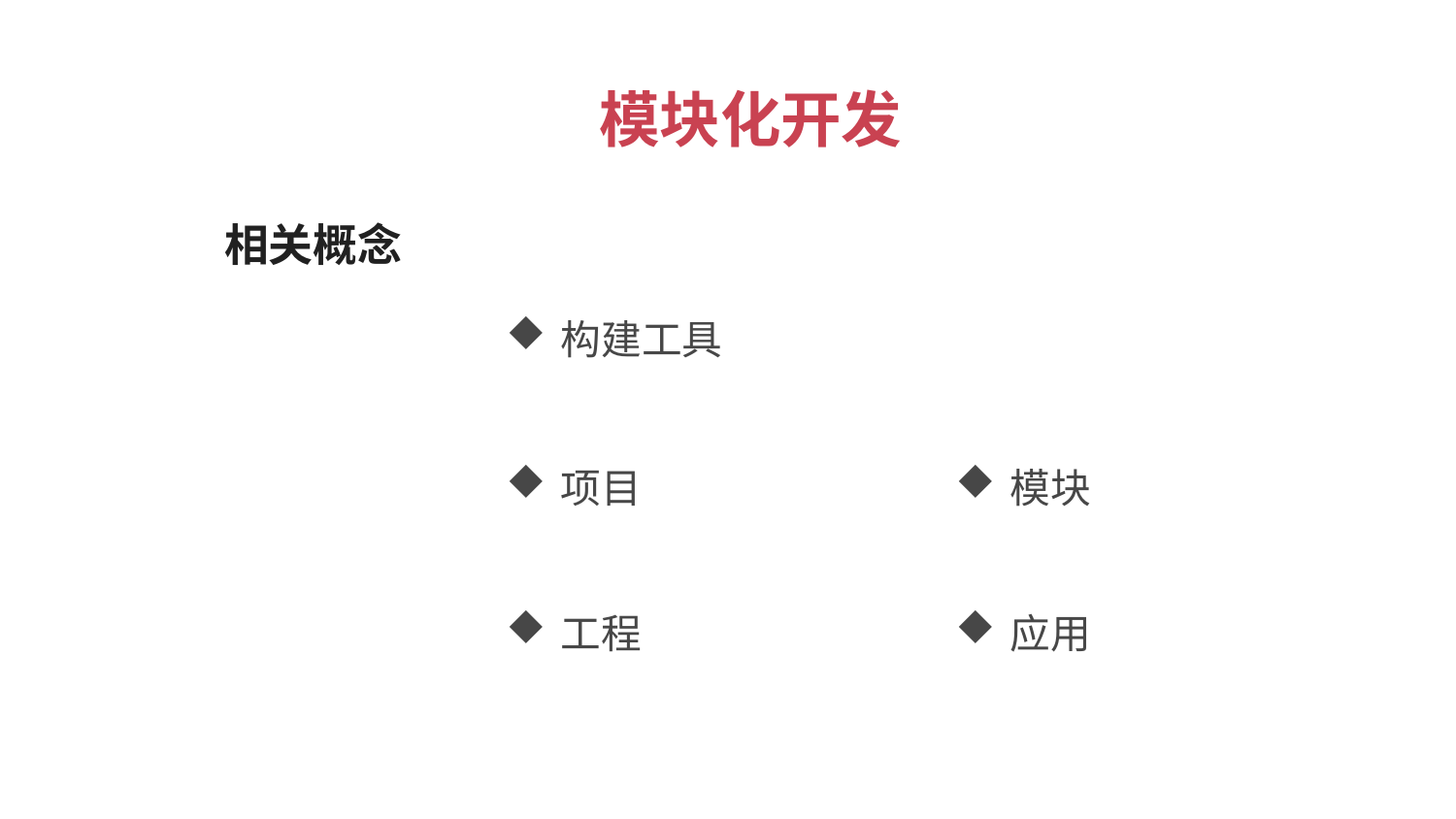

模块化开发
 相关概念
构建工具
模块
项目
应用
工程